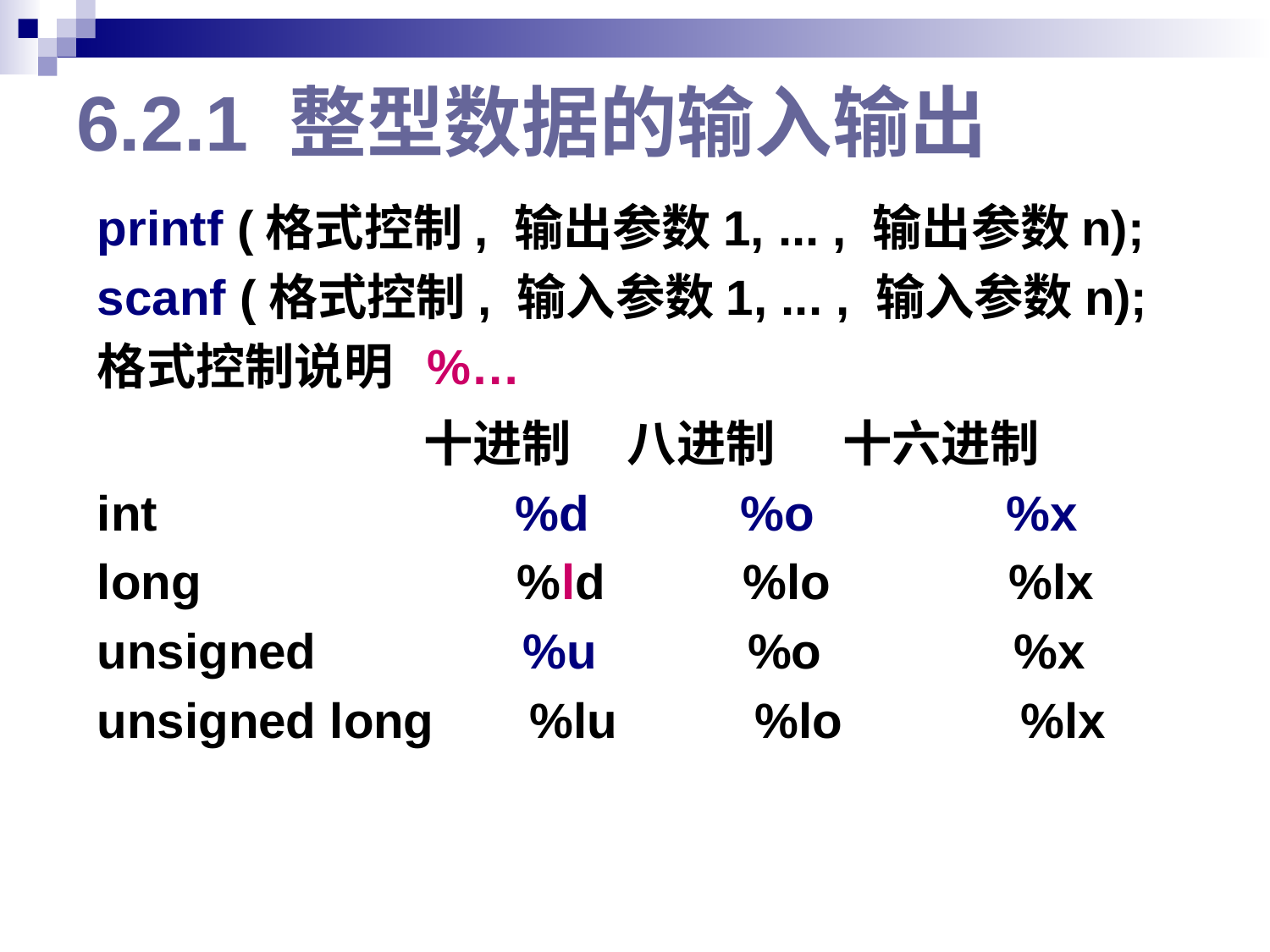

# 6.2.1 整型数据的输入输出
printf (格式控制, 输出参数1, ... , 输出参数n);
scanf (格式控制, 输入参数1, ... , 输入参数n);
格式控制说明  %…
                            十进制     八进制      十六进制
int                          %d           %o              %x
long                       %ld          %lo             %lx
unsigned               %u           %o              %x
unsigned long       %lu          %lo             %lx